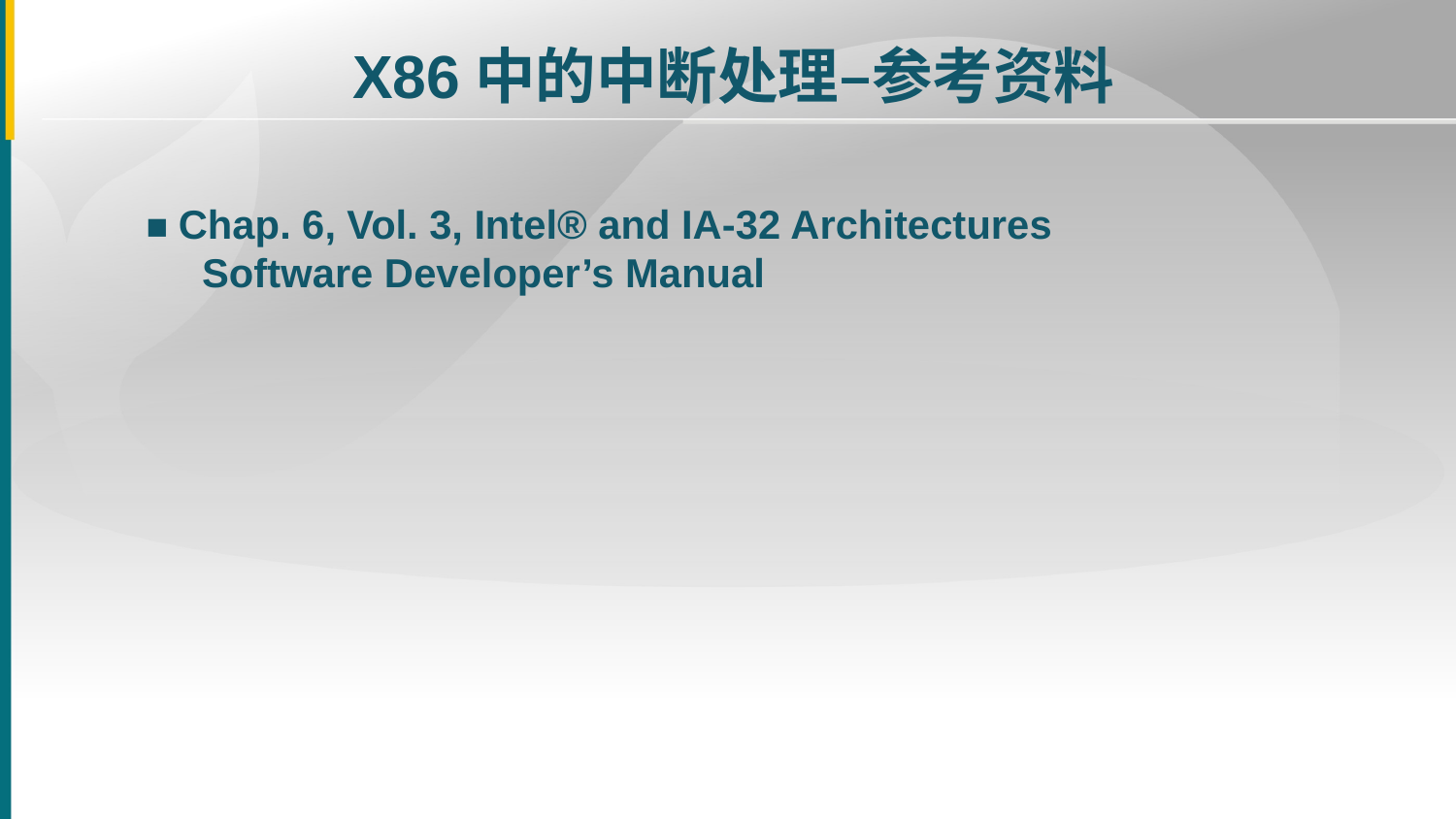

X86中的中断处理–参考资料
■ Chap. 6, Vol. 3, Intel® and IA-32 Architectures
     Software Developer’s Manual